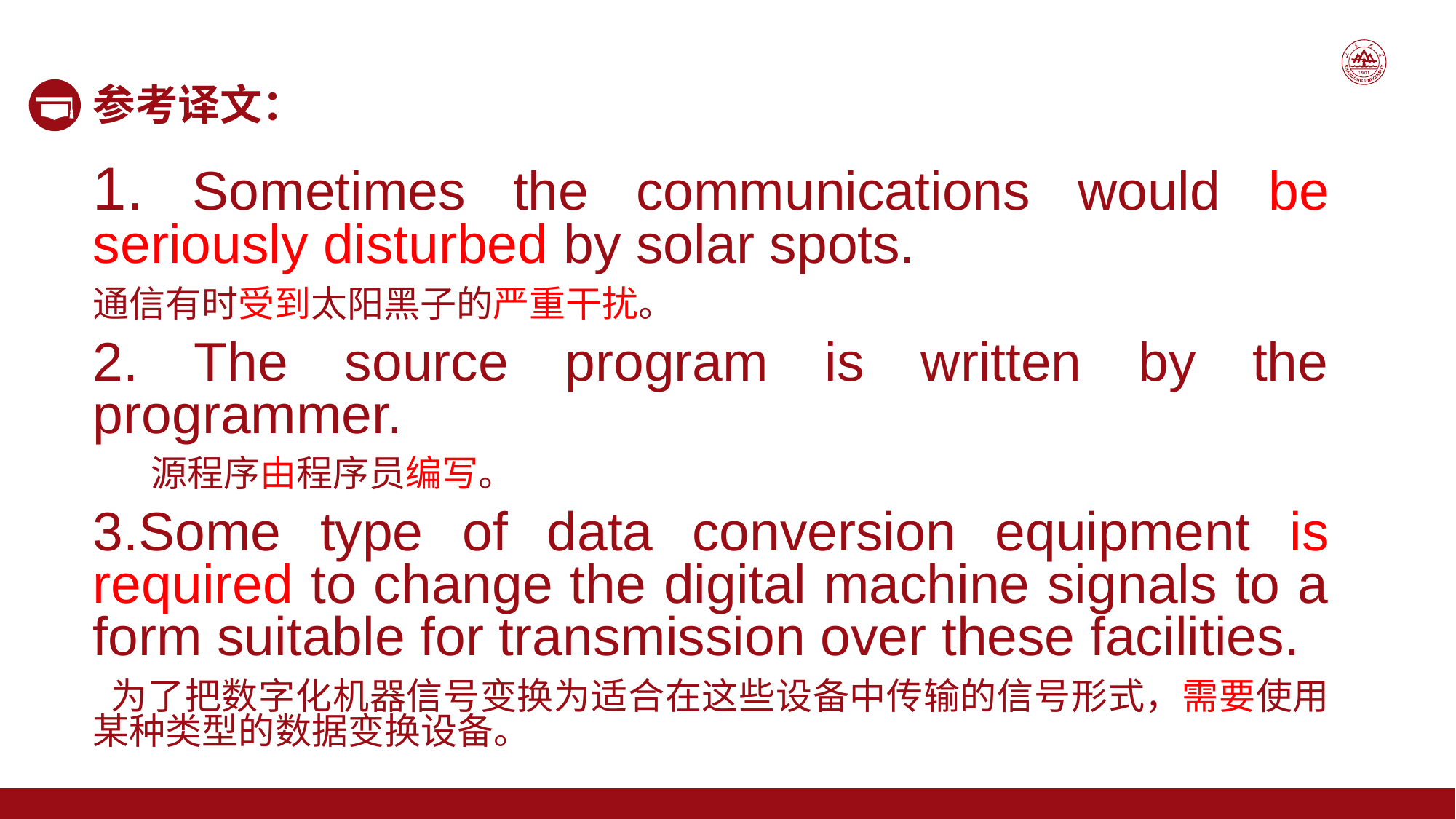

参考译文：
1. Sometimes the communications would be seriously disturbed by solar spots.
通信有时受到太阳黑子的严重干扰。
2. The source program is written by the programmer.
      源程序由程序员编写。
3.Some type of data conversion equipment is required to change the digital machine signals to a form suitable for transmission over these facilities.
 为了把数字化机器信号变换为适合在这些设备中传输的信号形式，需要使用某种类型的数据变换设备。